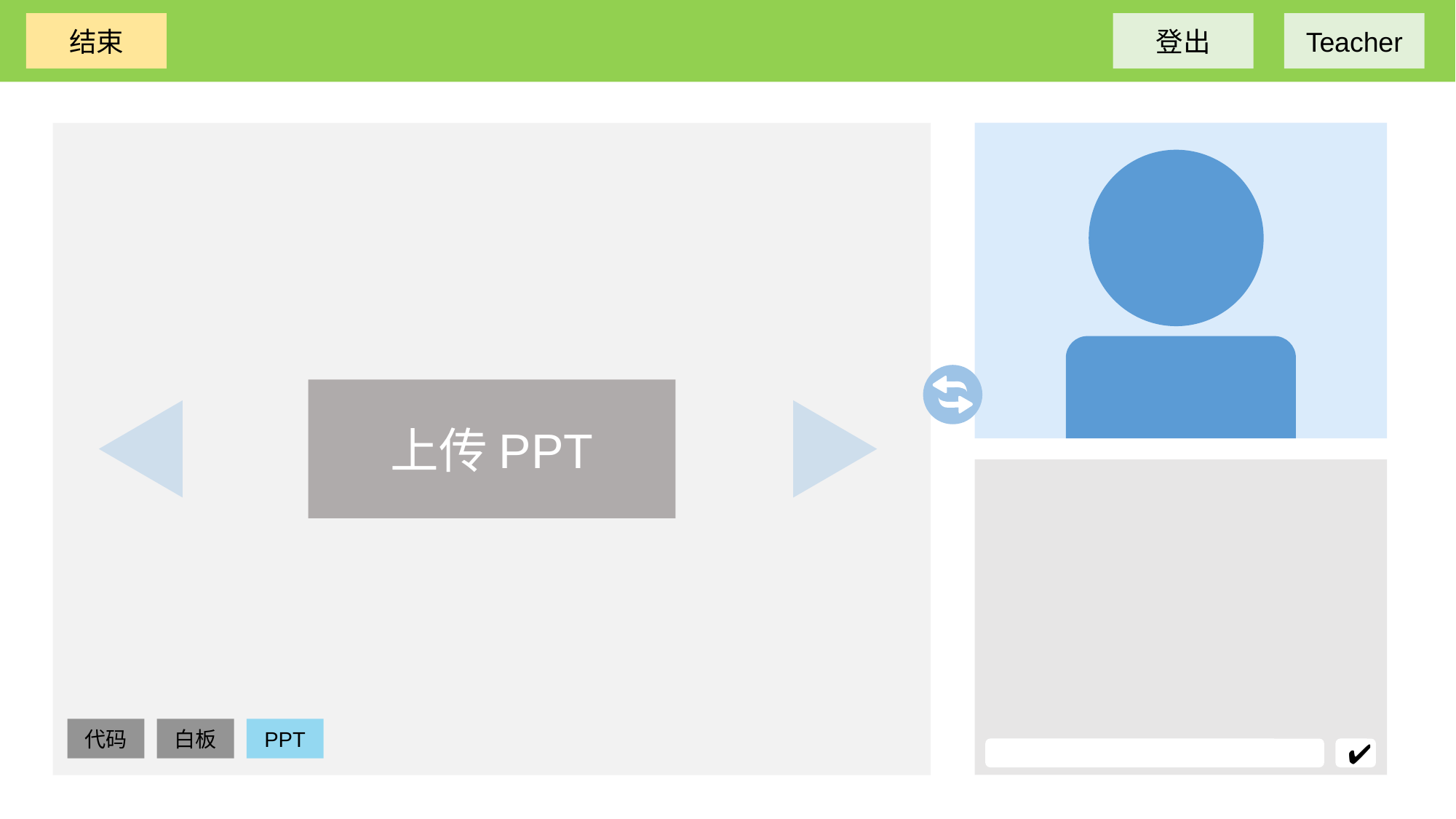

结束
登出
Teacher

上传PPT

代码
白板
PPT

✔